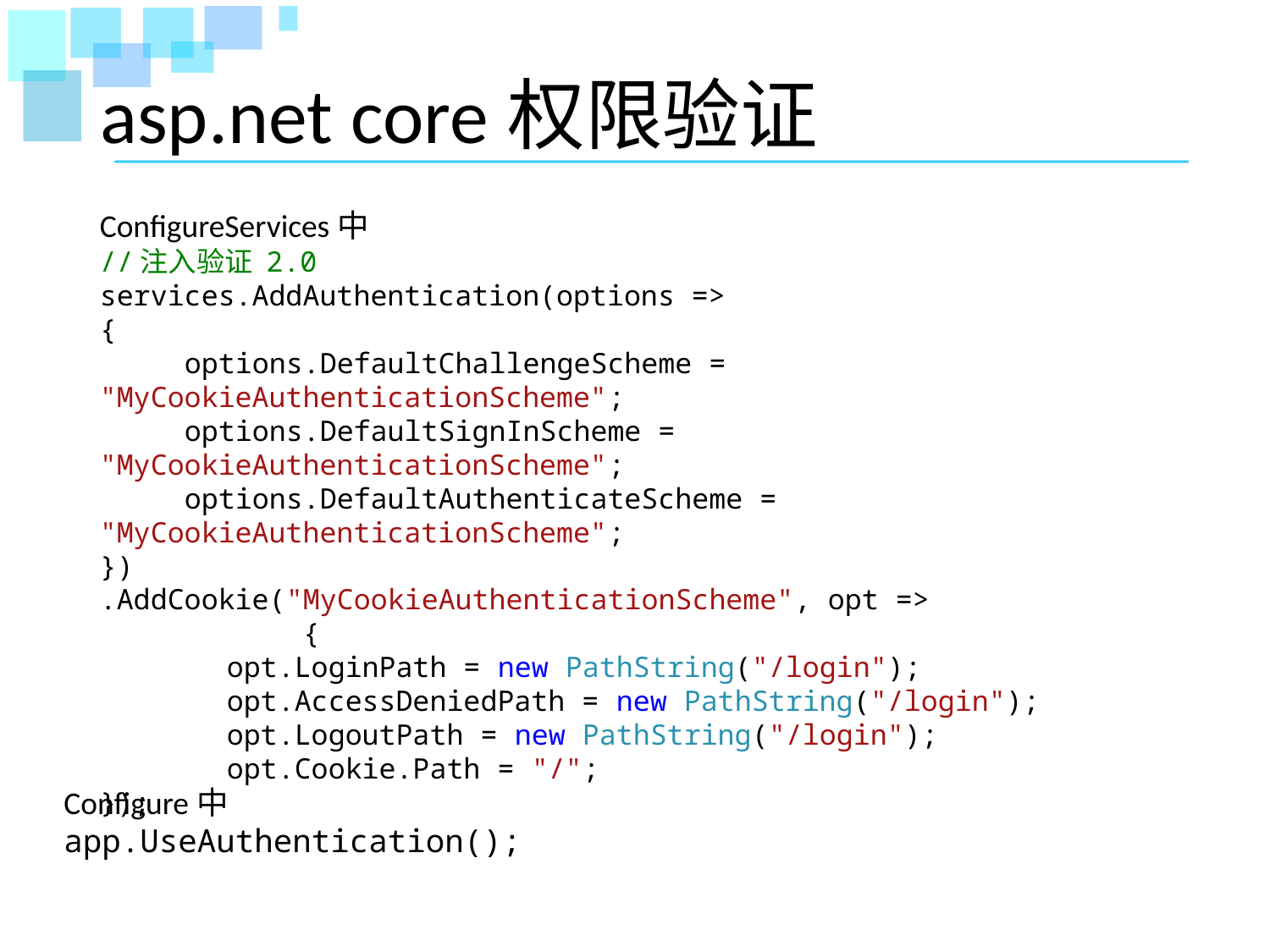

# asp.net core权限验证
ConfigureServices中
//注入验证 2.0
services.AddAuthentication(options =>
{
     options.DefaultChallengeScheme = "MyCookieAuthenticationScheme";
     options.DefaultSignInScheme = "MyCookieAuthenticationScheme";
     options.DefaultAuthenticateScheme = "MyCookieAuthenticationScheme";
})
.AddCookie("MyCookieAuthenticationScheme", opt =>
            {
 	opt.LoginPath = new PathString("/login");
 	opt.AccessDeniedPath = new PathString("/login");
 	opt.LogoutPath = new PathString("/login");
 	opt.Cookie.Path = "/";
});
Configure中
app.UseAuthentication();